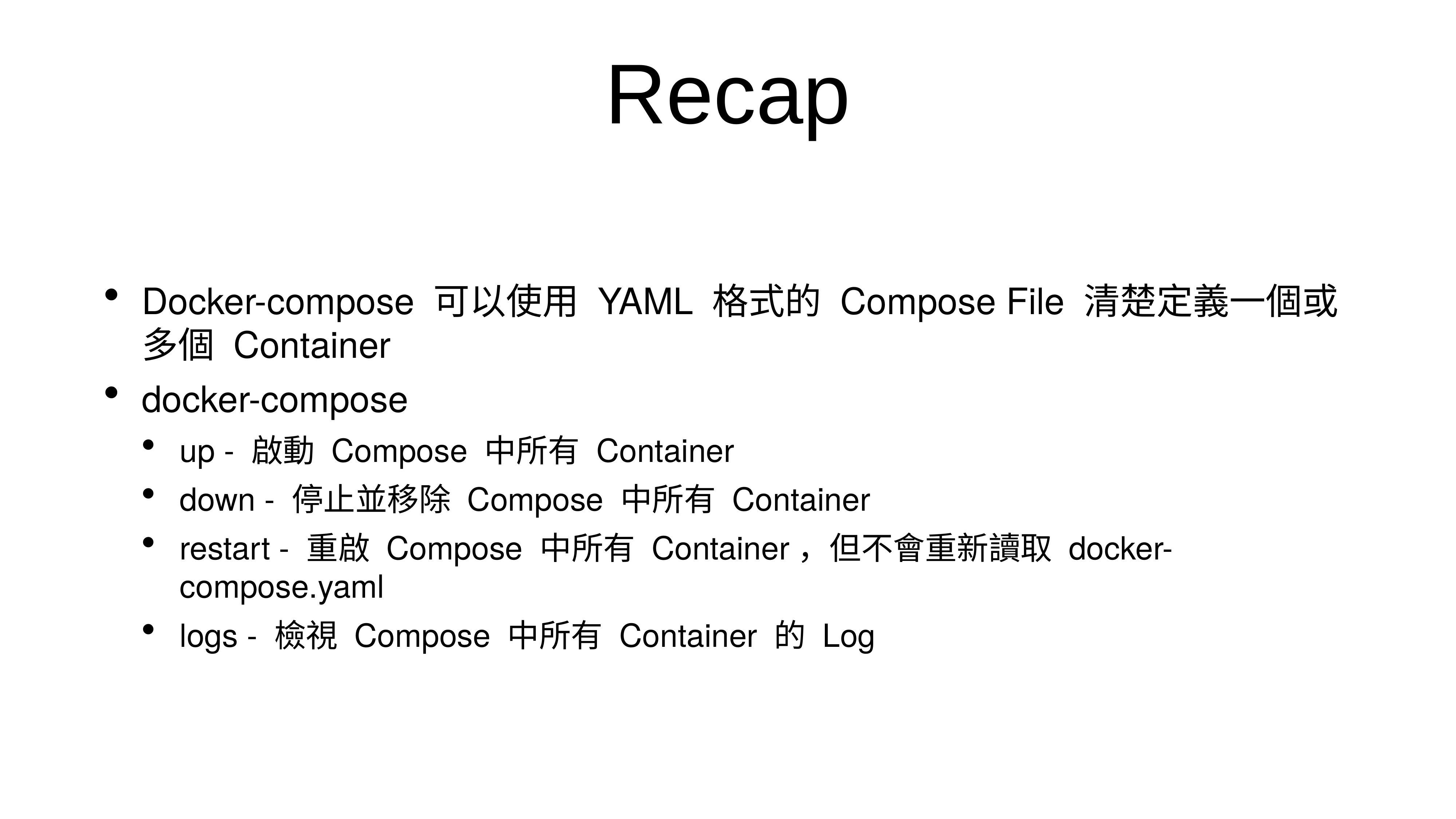

# Recap
Docker-compose 可以使用 YAML 格式的 Compose File 清楚定義一個或多個 Container
docker-compose
up - 啟動 Compose 中所有 Container
down - 停止並移除 Compose 中所有 Container
restart - 重啟 Compose 中所有 Container，但不會重新讀取 docker-compose.yaml
logs - 檢視 Compose 中所有 Container 的 Log